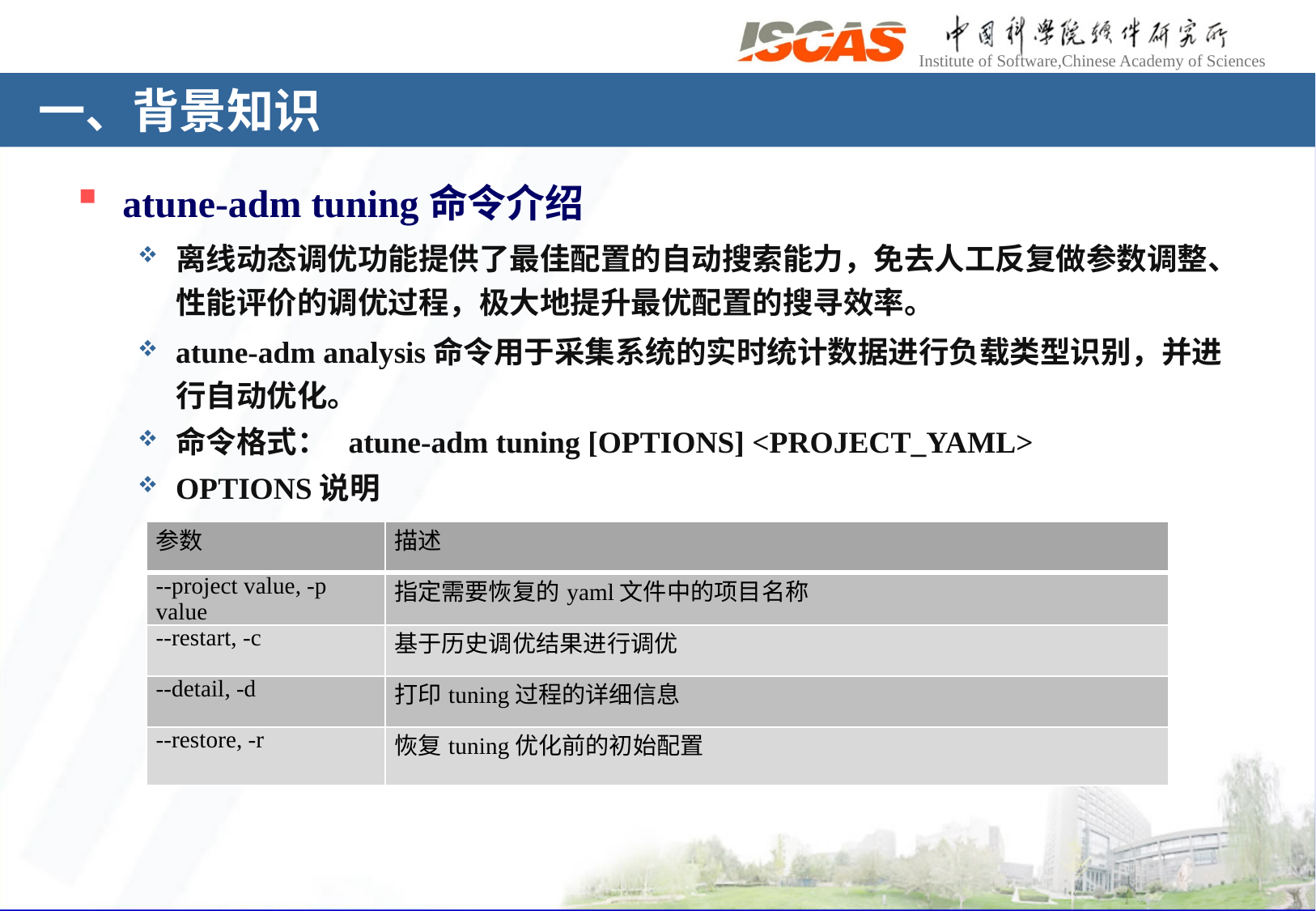

# 一、背景知识
atune-adm tuning命令介绍
离线动态调优功能提供了最佳配置的自动搜索能力，免去人工反复做参数调整、性能评价的调优过程，极大地提升最优配置的搜寻效率。
atune-adm analysis命令用于采集系统的实时统计数据进行负载类型识别，并进行自动优化。
命令格式：  atune-adm tuning [OPTIONS] <PROJECT_YAML>
OPTIONS说明

| 参数 | 描述 |
| --- | --- |
| --project value, -p value | 指定需要恢复的yaml文件中的项目名称 |
| --restart, -c | 基于历史调优结果进行调优 |
| --detail, -d | 打印tuning过程的详细信息 |
| --restore, -r | 恢复tuning优化前的初始配置 |